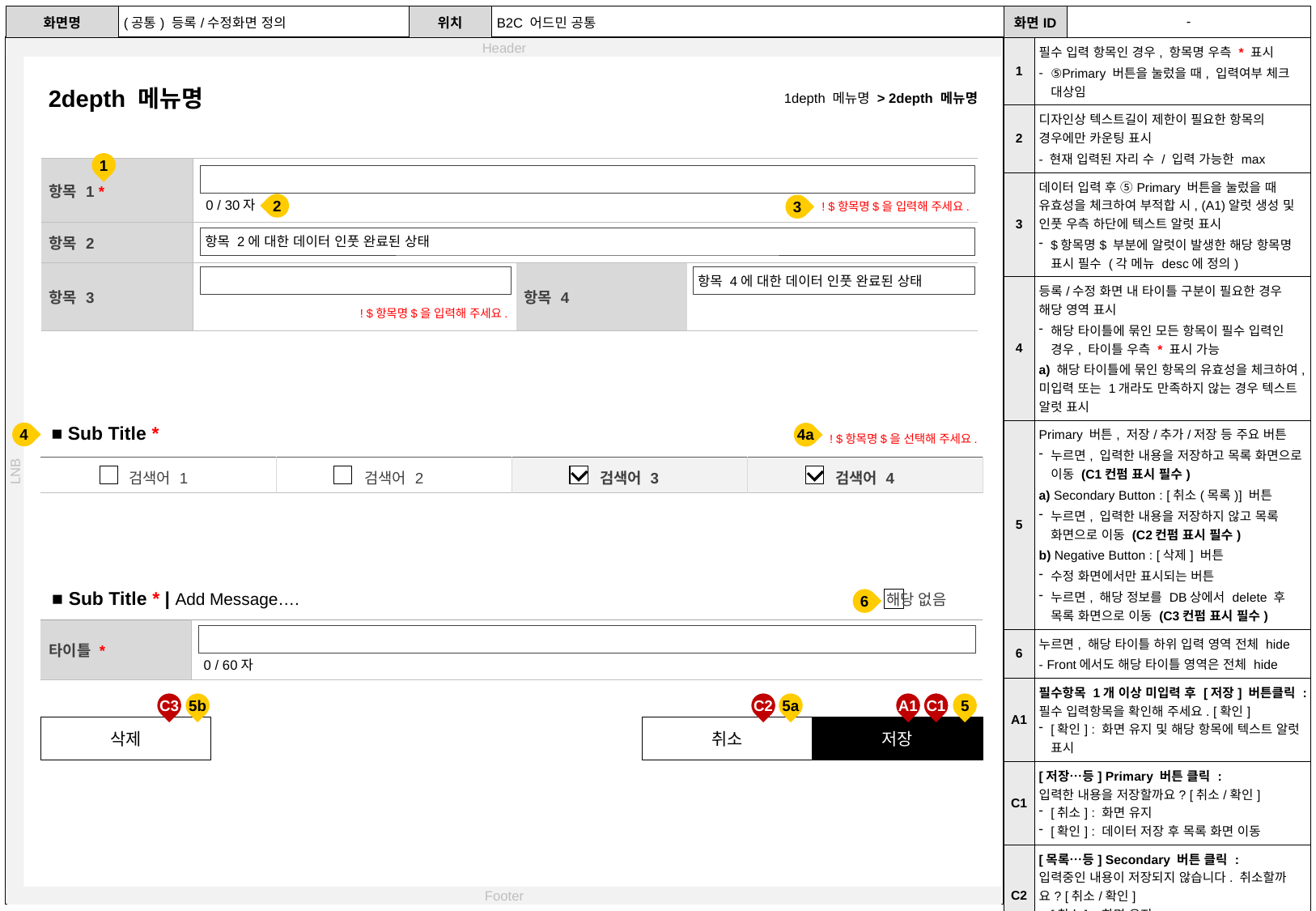

| 화면명 | (공통) 등록/수정화면 정의 | 위치 | B2C 어드민 공통 | 화면ID | - |
| --- | --- | --- | --- | --- | --- |
| 1 | 필수 입력 항목인 경우, 항목명 우측 \* 표시 ⑤Primary 버튼을 눌렀을 때, 입력여부 체크 대상임 |
| --- | --- |
| 2 | 디자인상 텍스트길이 제한이 필요한 항목의 경우에만 카운팅 표시 - 현재 입력된 자리 수 / 입력 가능한 max |
| 3 | 데이터 입력 후 ⑤Primary 버튼을 눌렀을 때 유효성을 체크하여 부적합 시, (A1)알럿 생성 및 인풋 우측 하단에 텍스트 알럿 표시 $항목명$ 부분에 알럿이 발생한 해당 항목명 표시 필수 (각 메뉴 desc에 정의) |
| 4 | 등록/수정 화면 내 타이틀 구분이 필요한 경우 해당 영역 표시 해당 타이틀에 묶인 모든 항목이 필수 입력인 경우, 타이틀 우측 \* 표시 가능 a) 해당 타이틀에 묶인 항목의 유효성을 체크하여, 미입력 또는 1개라도 만족하지 않는 경우 텍스트 알럿 표시 |
| 5 | Primary 버튼, 저장/추가/저장 등 주요 버튼 누르면, 입력한 내용을 저장하고 목록 화면으로 이동 (C1컨펌 표시 필수) a) Secondary Button : [취소(목록)] 버튼 누르면, 입력한 내용을 저장하지 않고 목록 화면으로 이동 (C2컨펌 표시 필수) b) Negative Button : [삭제] 버튼 수정 화면에서만 표시되는 버튼 누르면, 해당 정보를 DB상에서 delete 후 목록 화면으로 이동 (C3컨펌 표시 필수) |
| 6 | 누르면, 해당 타이틀 하위 입력 영역 전체 hide - Front에서도 해당 타이틀 영역은 전체 hide |
| A1 | 필수항목 1개 이상 미입력 후 [저장] 버튼클릭 : 필수 입력항목을 확인해 주세요. [확인] [확인] : 화면 유지 및 해당 항목에 텍스트 알럿 표시 |
| C1 | [저장…등] Primary 버튼 클릭 : 입력한 내용을 저장할까요? [취소/확인] [취소] : 화면 유지 [확인] : 데이터 저장 후 목록 화면 이동 |
| C2 | [목록…등] Secondary 버튼 클릭 : 입력중인 내용이 저장되지 않습니다. 취소할까요? [취소/확인] [취소] : 화면 유지 [확인] : 데이터 저장없이 목록 화면 이동 |
| C3 | [삭제…등] Negative 버튼 클릭 : 해당 정보를 삭제할까요? [취소/확인] [취소] : 화면 유지 [확인] : 데이터 삭제 후 목록 화면 이동 |
2depth 메뉴명
1depth 메뉴명 > 2depth 메뉴명
1

| 항목 1 \* |  |  |  |
| --- | --- | --- | --- |
| 항목 2 |  |  |  |
| 항목 3 |  | 항목 4 |  |

0 / 30자
2

3

! $항목명$을 입력해 주세요.
항목 2에 대한 데이터 인풋 완료된 상태
항목 4에 대한 데이터 인풋 완료된 상태

! $항목명$을 입력해 주세요.
■ Sub Title *
4

4a

! $항목명$을 선택해 주세요.
| 검색어 1 | 검색어 2 | 검색어 3 | 검색어 4 |
| --- | --- | --- | --- |

■ Sub Title * | Add Message….
6

해당 없음
| 타이틀 \* |  |
| --- | --- |

0 / 60자
A1

C3

C2

C1

5b

5a

5

삭제
취소
저장